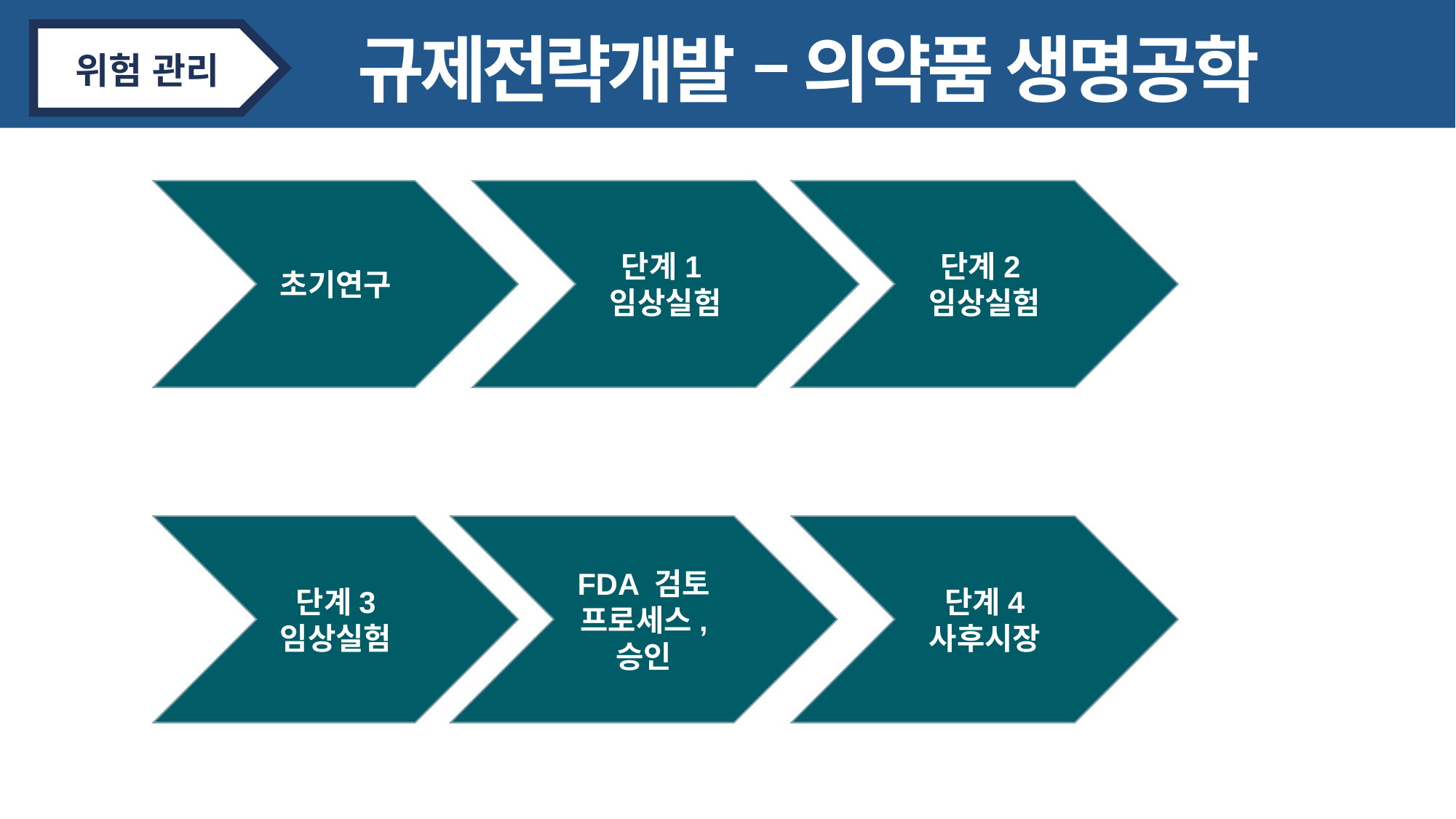

규제전략개발 – 의약품 생명공학

위험 관리
초기연구
단계1
임상실험
단계2
임상실험
단계3
임상실험
FDA 검토 프로세스, 승인
단계4
사후시장